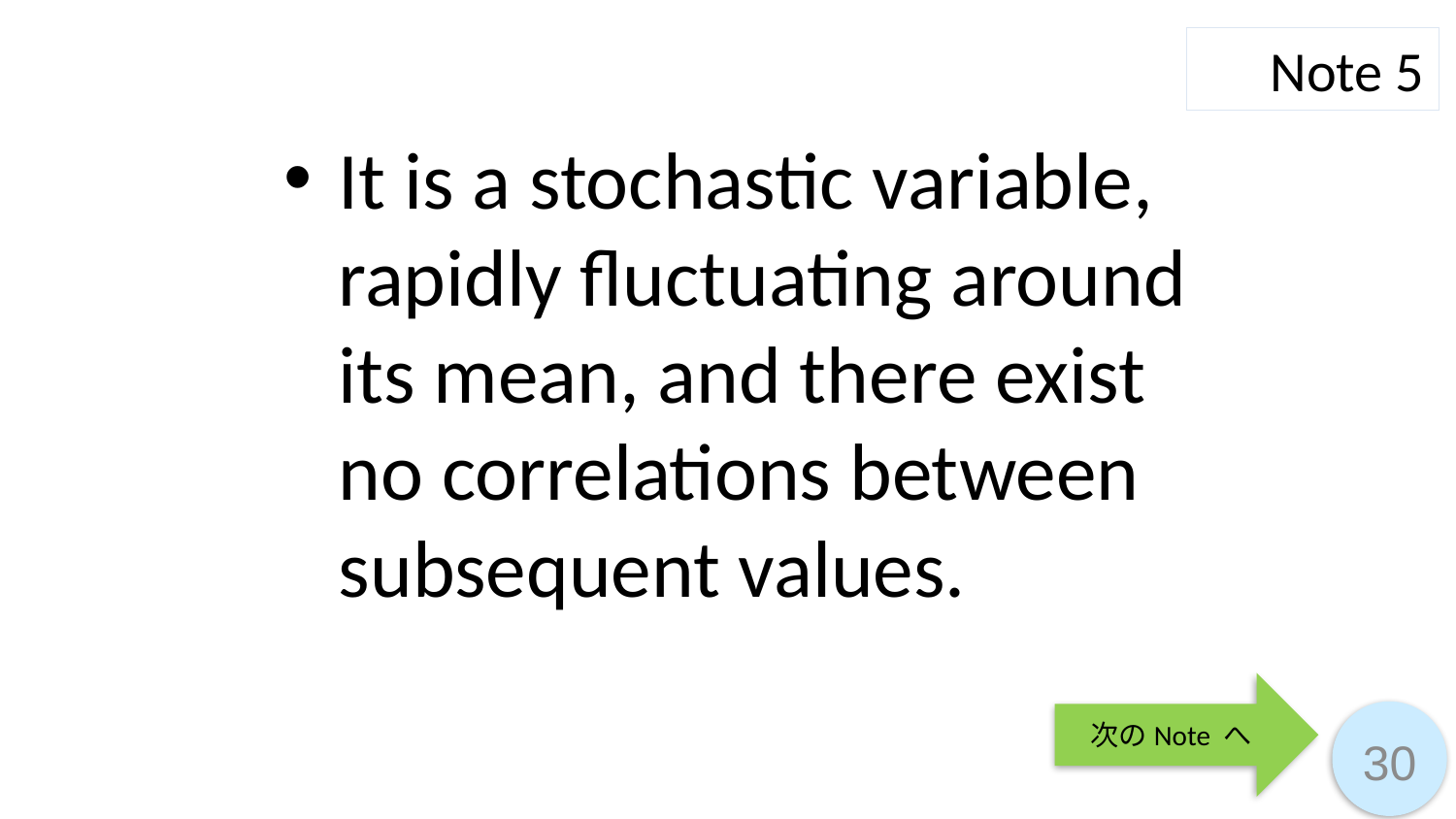

Note 5
It is a stochastic variable, rapidly fluctuating around its mean, and there exist no correlations between subsequent values.
次のNote へ
30